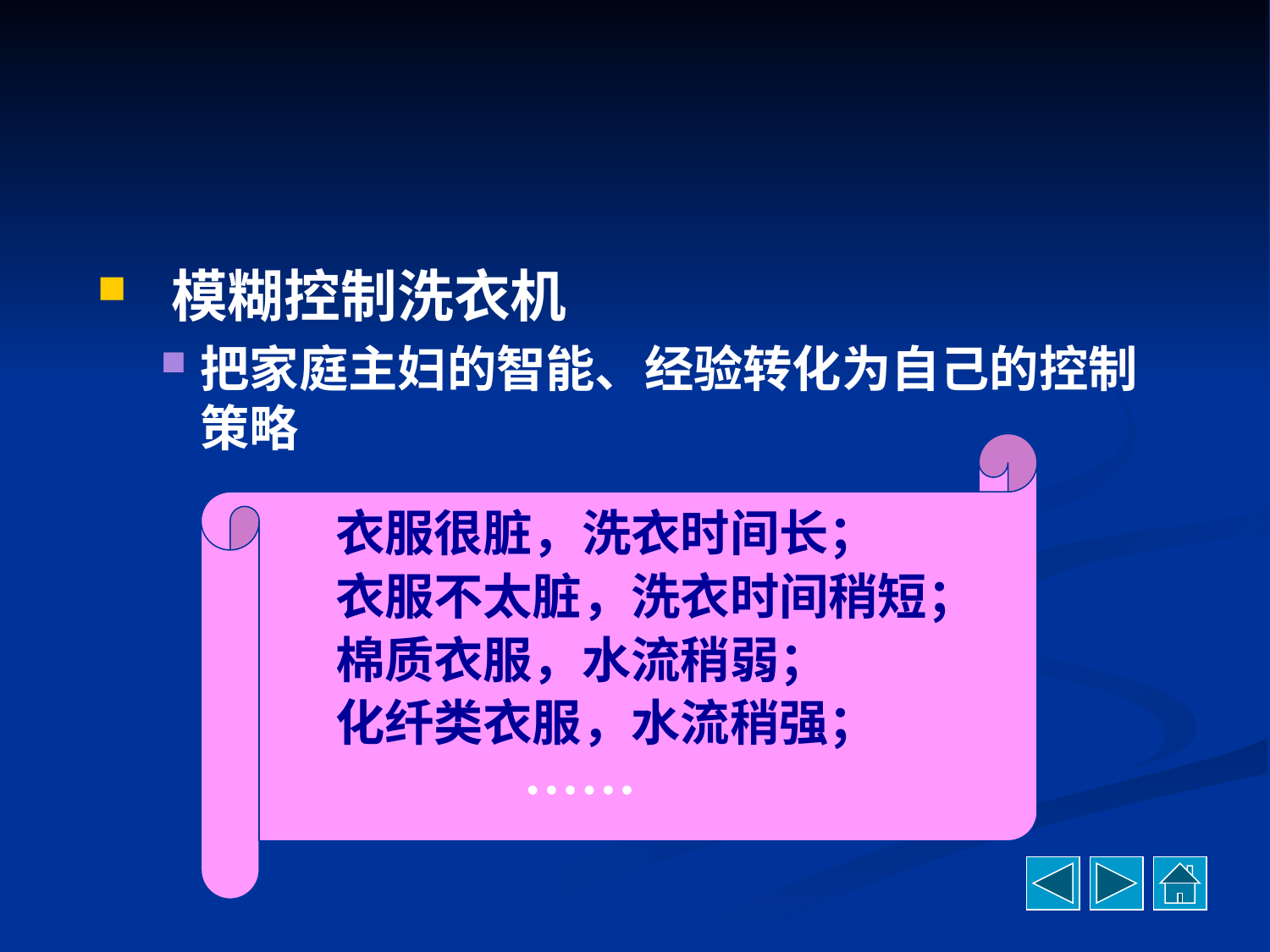

模糊控制洗衣机
把家庭主妇的智能、经验转化为自己的控制策略
衣服很脏，洗衣时间长；
衣服不太脏，洗衣时间稍短；
棉质衣服，水流稍弱；
化纤类衣服，水流稍强；
　　        ……